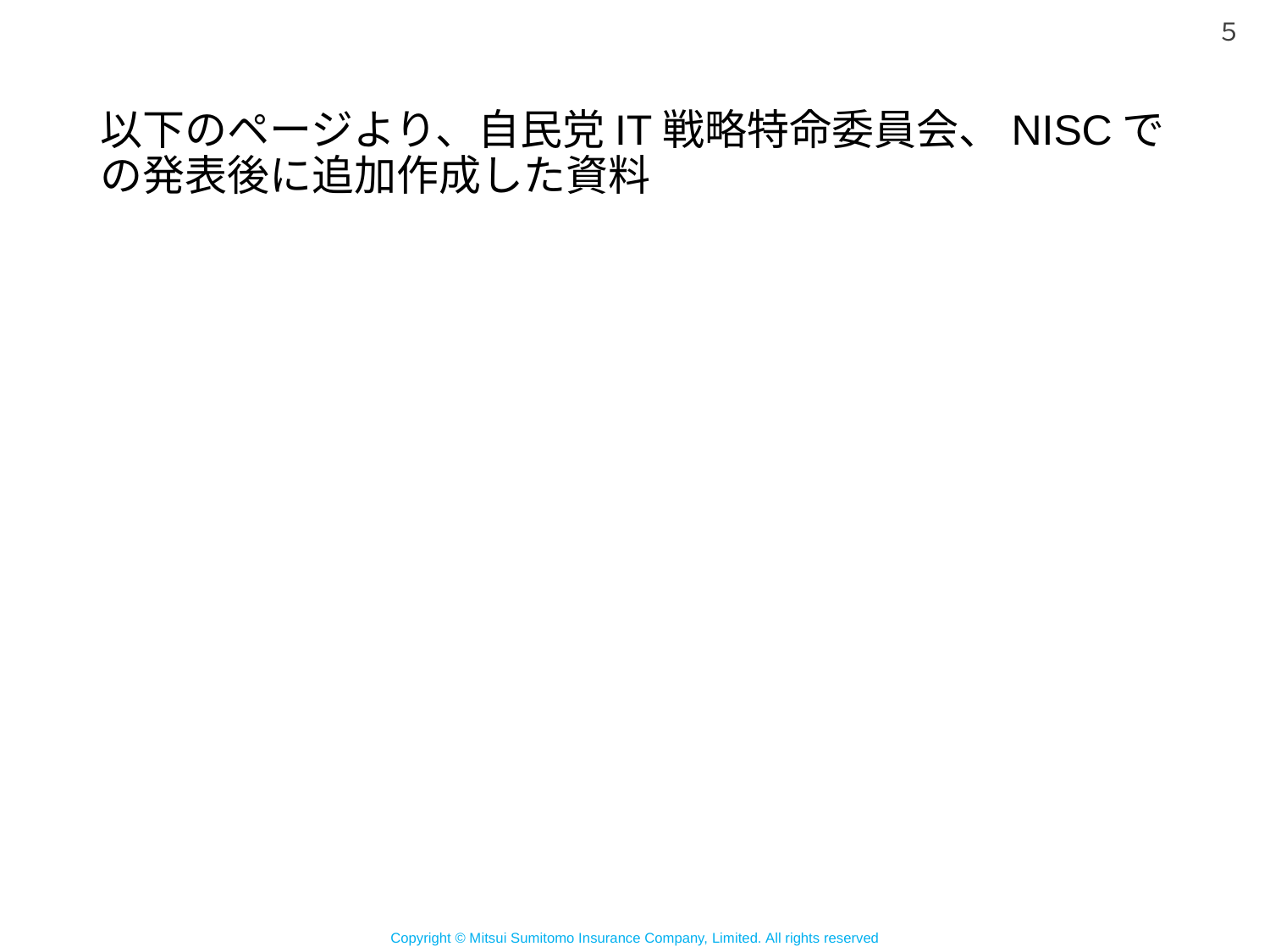

５
以下のページより、自民党IT戦略特命委員会、NISCでの発表後に追加作成した資料